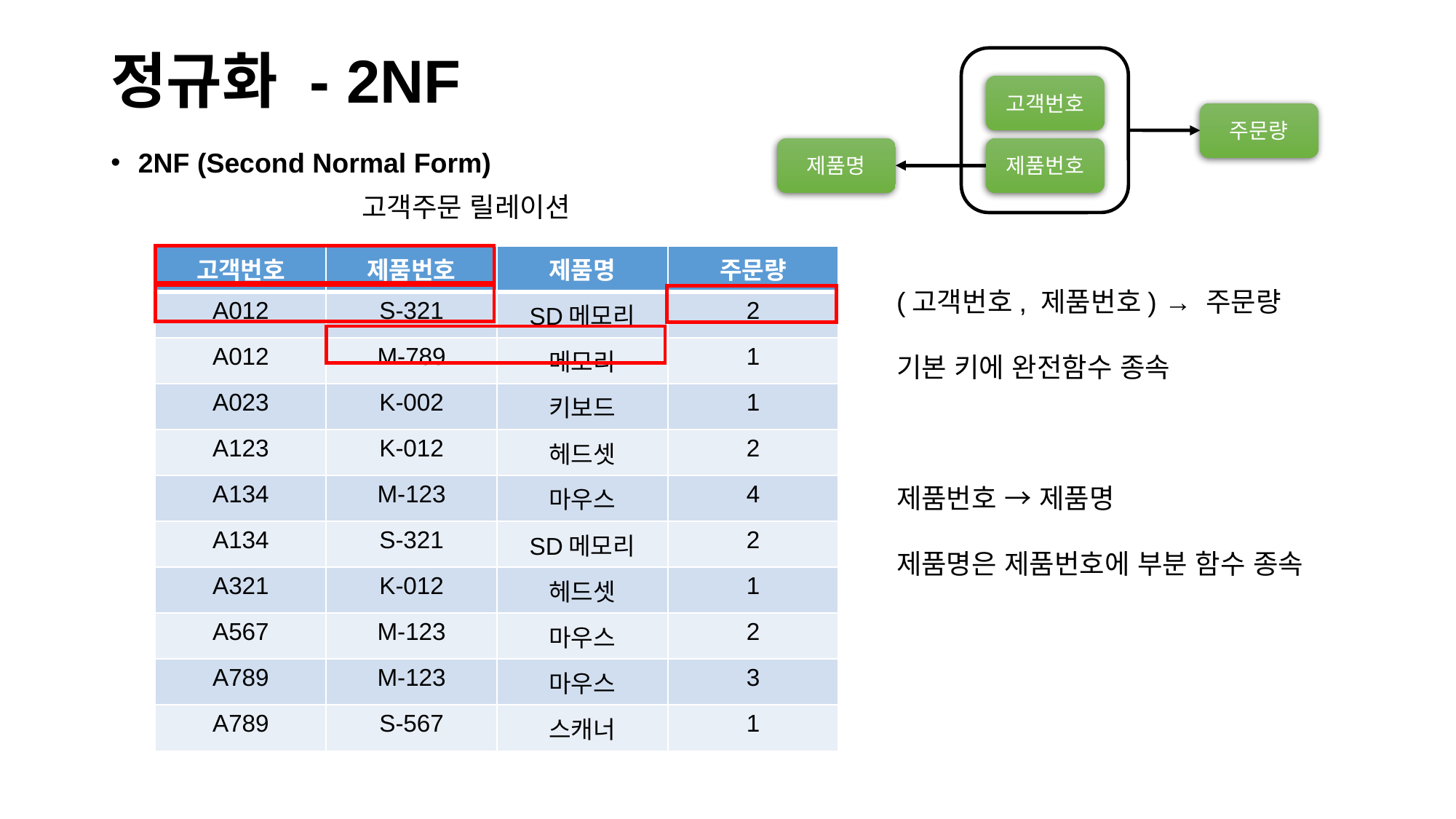

# 정규화 - 2NF

고객번호
주문량
제품명
제품번호
2NF (Second Normal Form)
고객주문 릴레이션

| 고객번호 | 제품번호 | 제품명 | 주문량 |
| --- | --- | --- | --- |
| A012 | S-321 | SD메모리 | 2 |
| A012 | M-789 | 메모리 | 1 |
| A023 | K-002 | 키보드 | 1 |
| A123 | K-012 | 헤드셋 | 2 |
| A134 | M-123 | 마우스 | 4 |
| A134 | S-321 | SD메모리 | 2 |
| A321 | K-012 | 헤드셋 | 1 |
| A567 | M-123 | 마우스 | 2 |
| A789 | M-123 | 마우스 | 3 |
| A789 | S-567 | 스캐너 | 1 |
(고객번호, 제품번호) → 주문량
기본 키에 완전함수 종속

제품번호 → 제품명
제품명은 제품번호에 부분 함수 종속